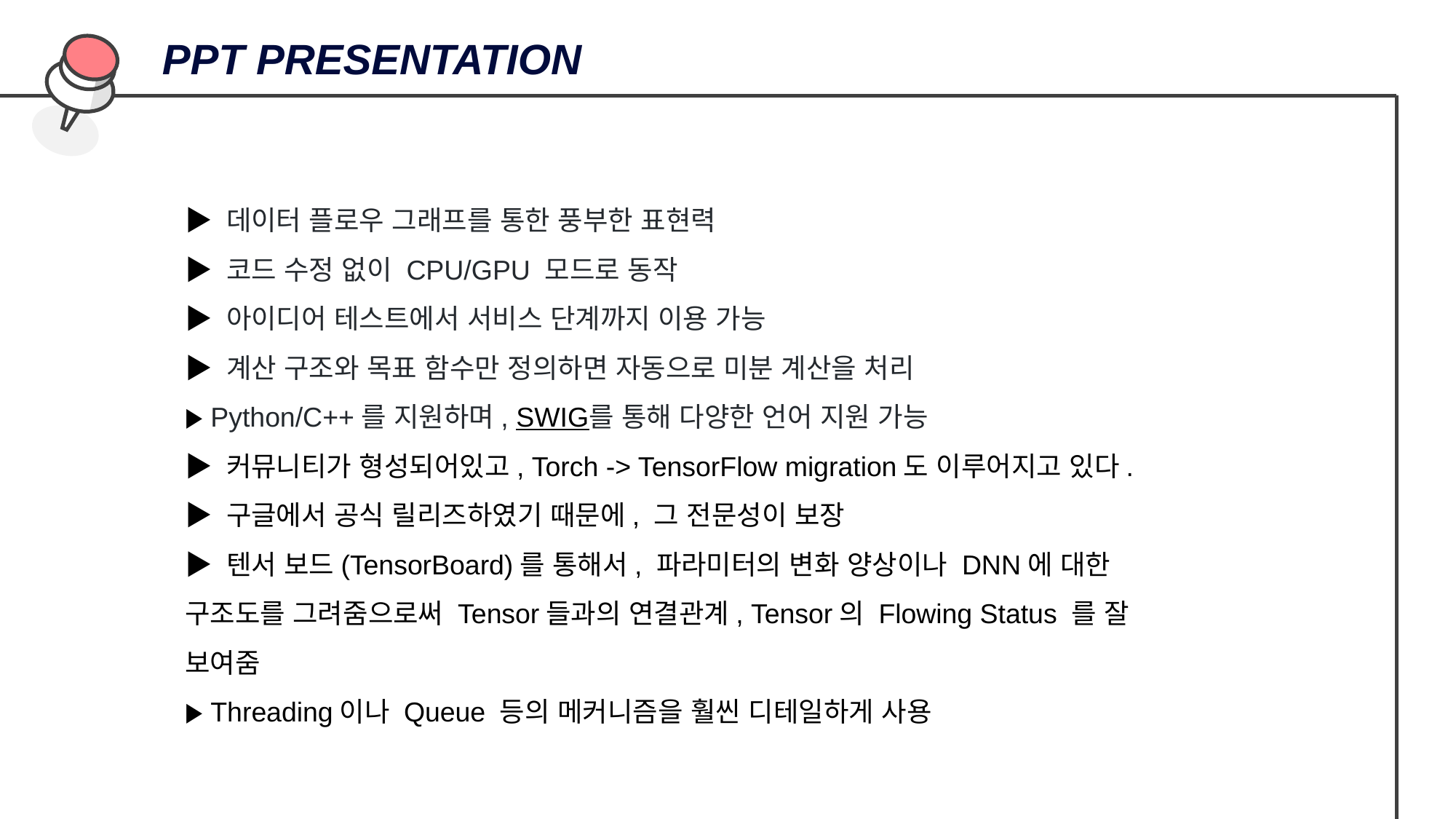

PPT PRESENTATION

▶ 데이터 플로우 그래프를 통한 풍부한 표현력
▶ 코드 수정 없이 CPU/GPU 모드로 동작
▶ 아이디어 테스트에서 서비스 단계까지 이용 가능
▶ 계산 구조와 목표 함수만 정의하면 자동으로 미분 계산을 처리
▶ Python/C++를 지원하며, SWIG를 통해 다양한 언어 지원 가능
▶ 커뮤니티가 형성되어있고, Torch -> TensorFlow migration도 이루어지고 있다.
▶ 구글에서 공식 릴리즈하였기 때문에, 그 전문성이 보장
▶ 텐서 보드(TensorBoard)를 통해서, 파라미터의 변화 양상이나 DNN에 대한 구조도를 그려줌으로써 Tensor들과의 연결관계, Tensor의 Flowing Status 를 잘 보여줌
▶ Threading이나 Queue 등의 메커니즘을 훨씬 디테일하게 사용